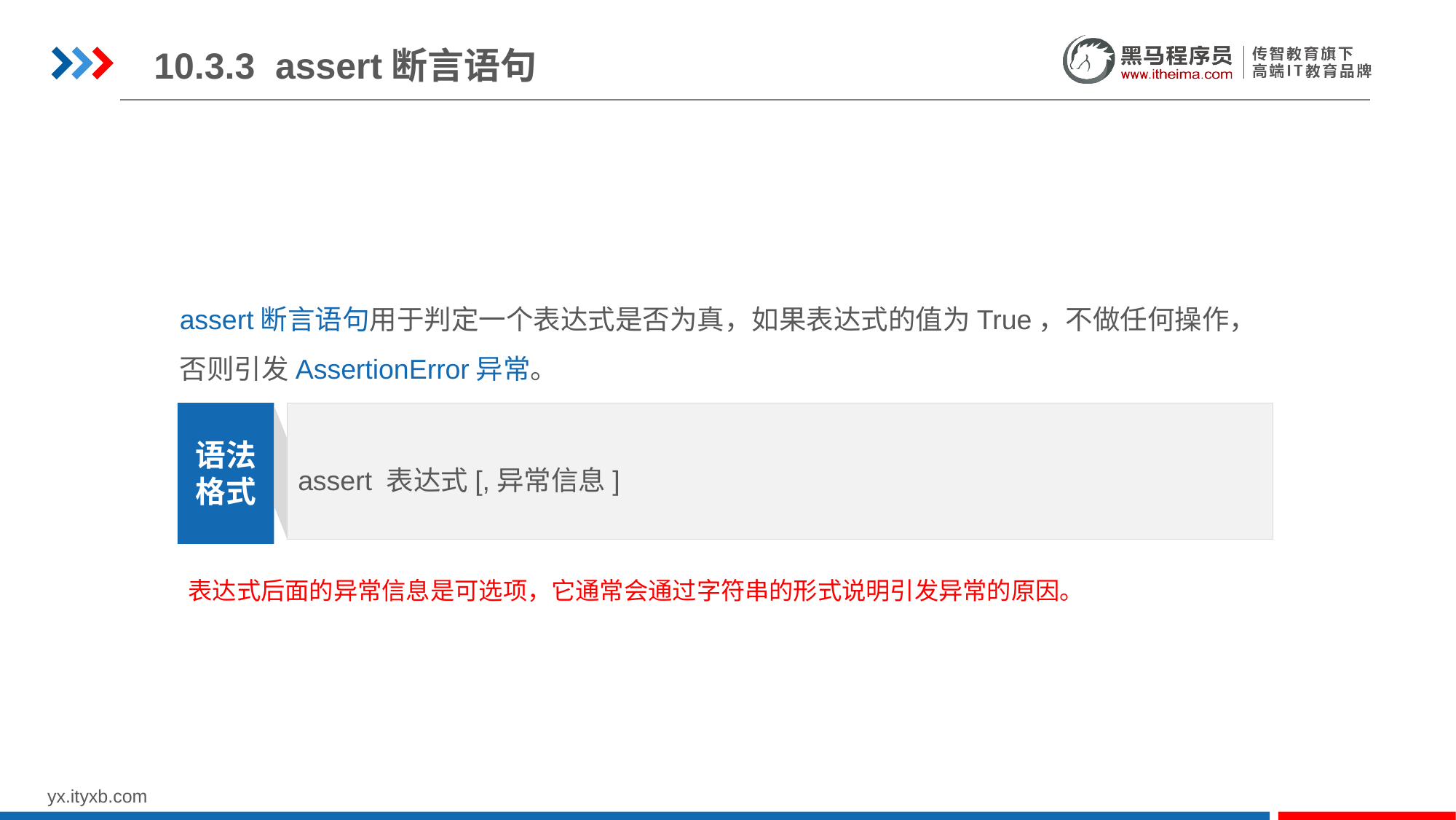

10.3.3  assert断言语句
assert断言语句用于判定一个表达式是否为真，如果表达式的值为True，不做任何操作，否则引发AssertionError异常。

assert 表达式[,异常信息]

语法
格式
表达式后面的异常信息是可选项，它通常会通过字符串的形式说明引发异常的原因。